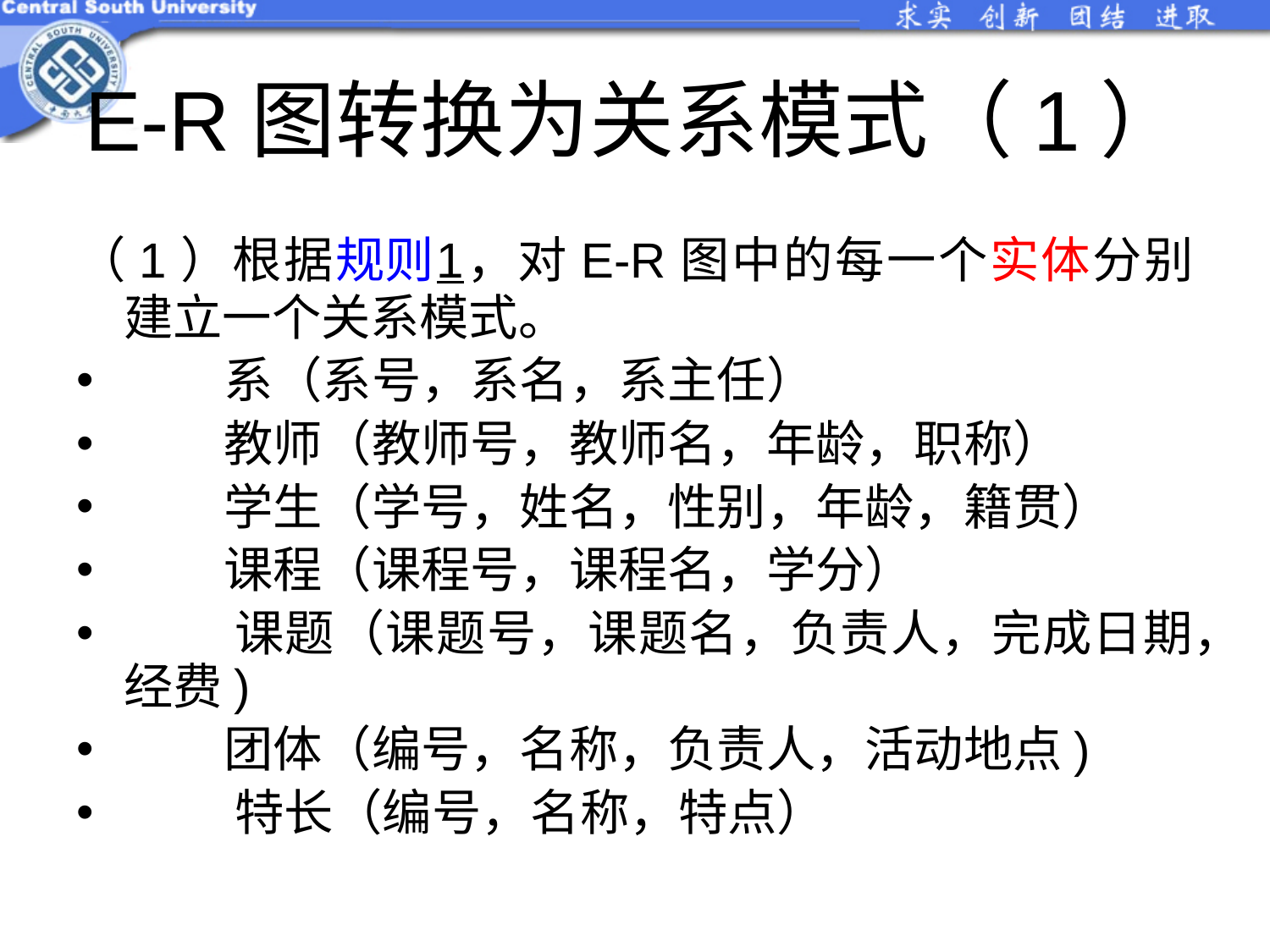

# E-R图转换为关系模式（1）
（1）根据规则1，对E-R图中的每一个实体分别建立一个关系模式。
        系（系号，系名，系主任）
        教师（教师号，教师名，年龄，职称）
        学生（学号，姓名，性别，年龄，籍贯）
        课程（课程号，课程名，学分）
        课题（课题号，课题名，负责人，完成日期，经费)
        团体（编号，名称，负责人，活动地点)
         特长（编号，名称，特点）